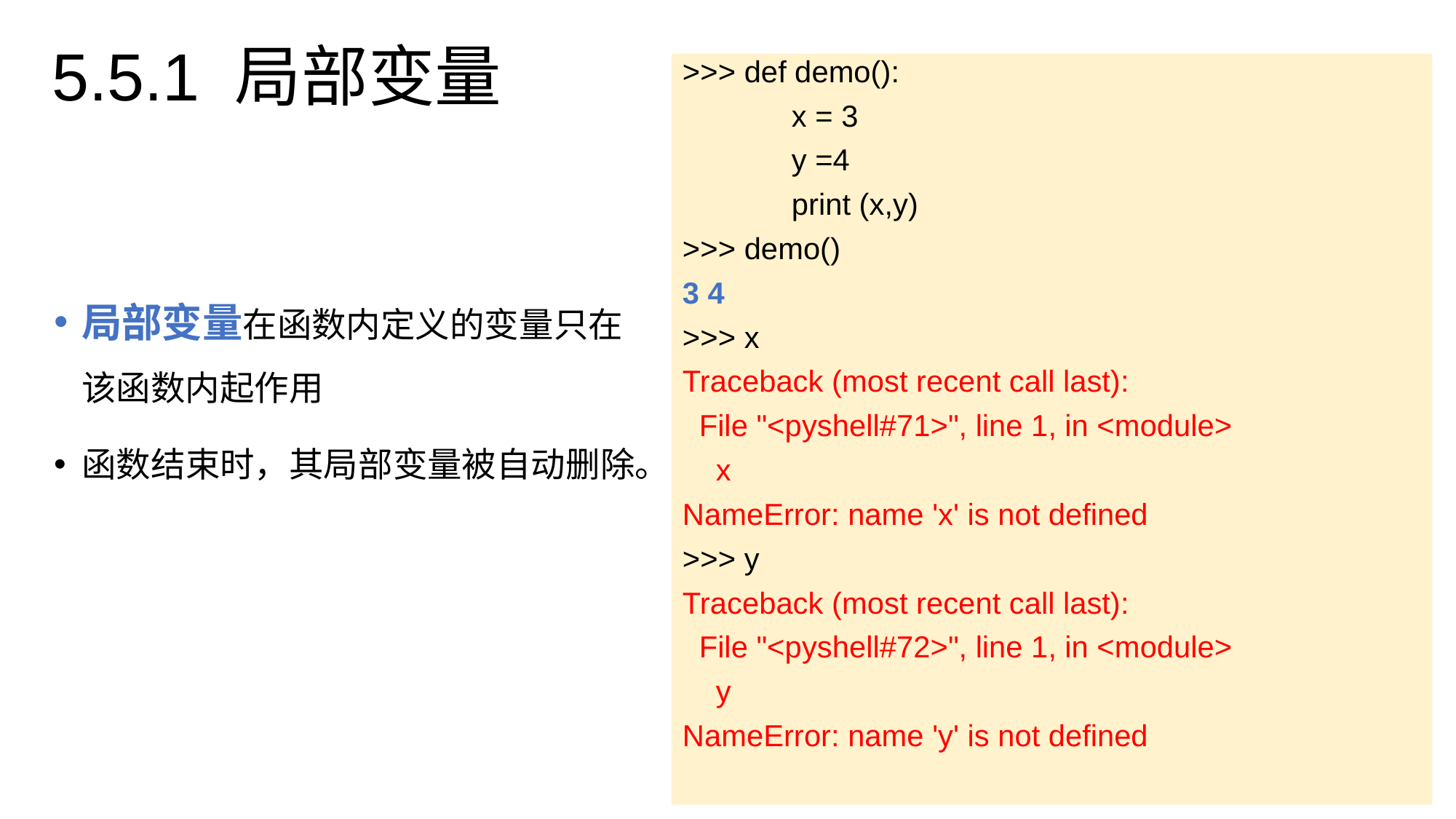

# 5.5.1 局部变量
>>> def demo():
	x = 3
	y =4
	print (x,y)
>>> demo()
3 4
>>> x
Traceback (most recent call last):
  File "<pyshell#71>", line 1, in <module>
    x
NameError: name 'x' is not defined
>>> y
Traceback (most recent call last):
  File "<pyshell#72>", line 1, in <module>
    y
NameError: name 'y' is not defined
局部变量在函数内定义的变量只在该函数内起作用
函数结束时，其局部变量被自动删除。